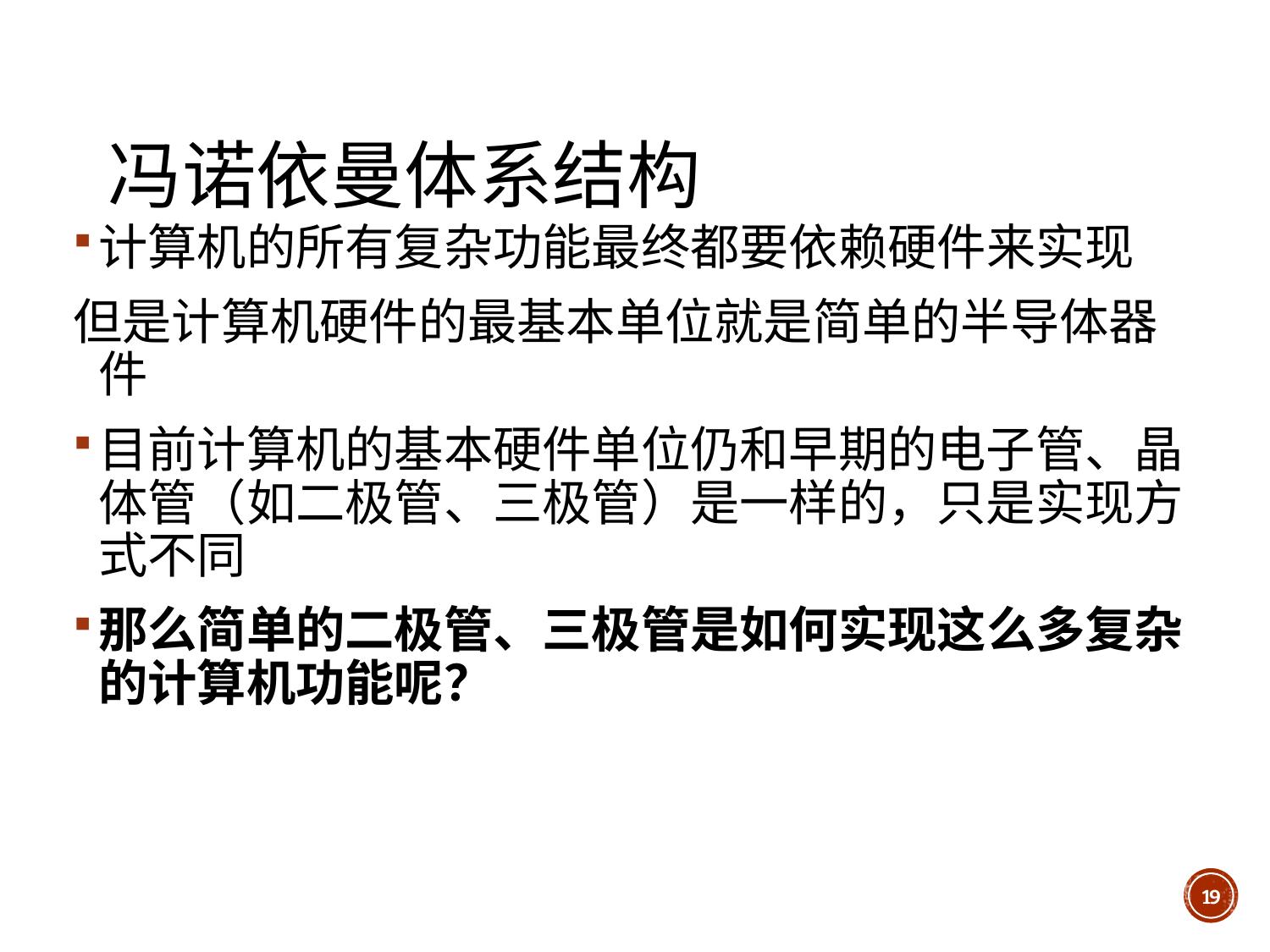

# 冯诺依曼体系结构
计算机的所有复杂功能最终都要依赖硬件来实现
但是计算机硬件的最基本单位就是简单的半导体器件
目前计算机的基本硬件单位仍和早期的电子管、晶体管（如二极管、三极管）是一样的，只是实现方式不同
那么简单的二极管、三极管是如何实现这么多复杂的计算机功能呢？
19